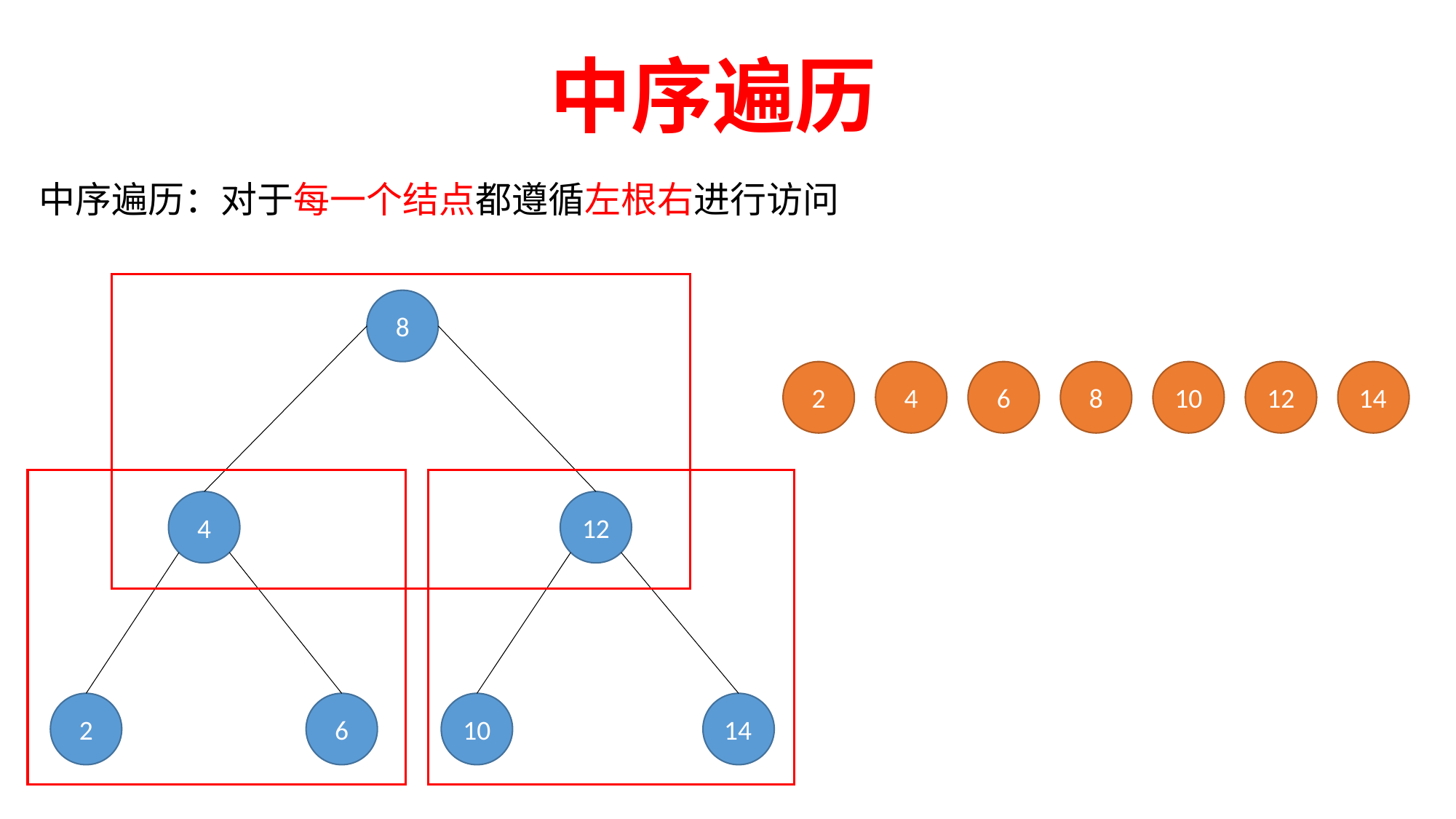

中序遍历
中序遍历：对于每一个结点都遵循左根右进行访问

8
2
4
6
8
10
12
14

4
12
10
14
2
6